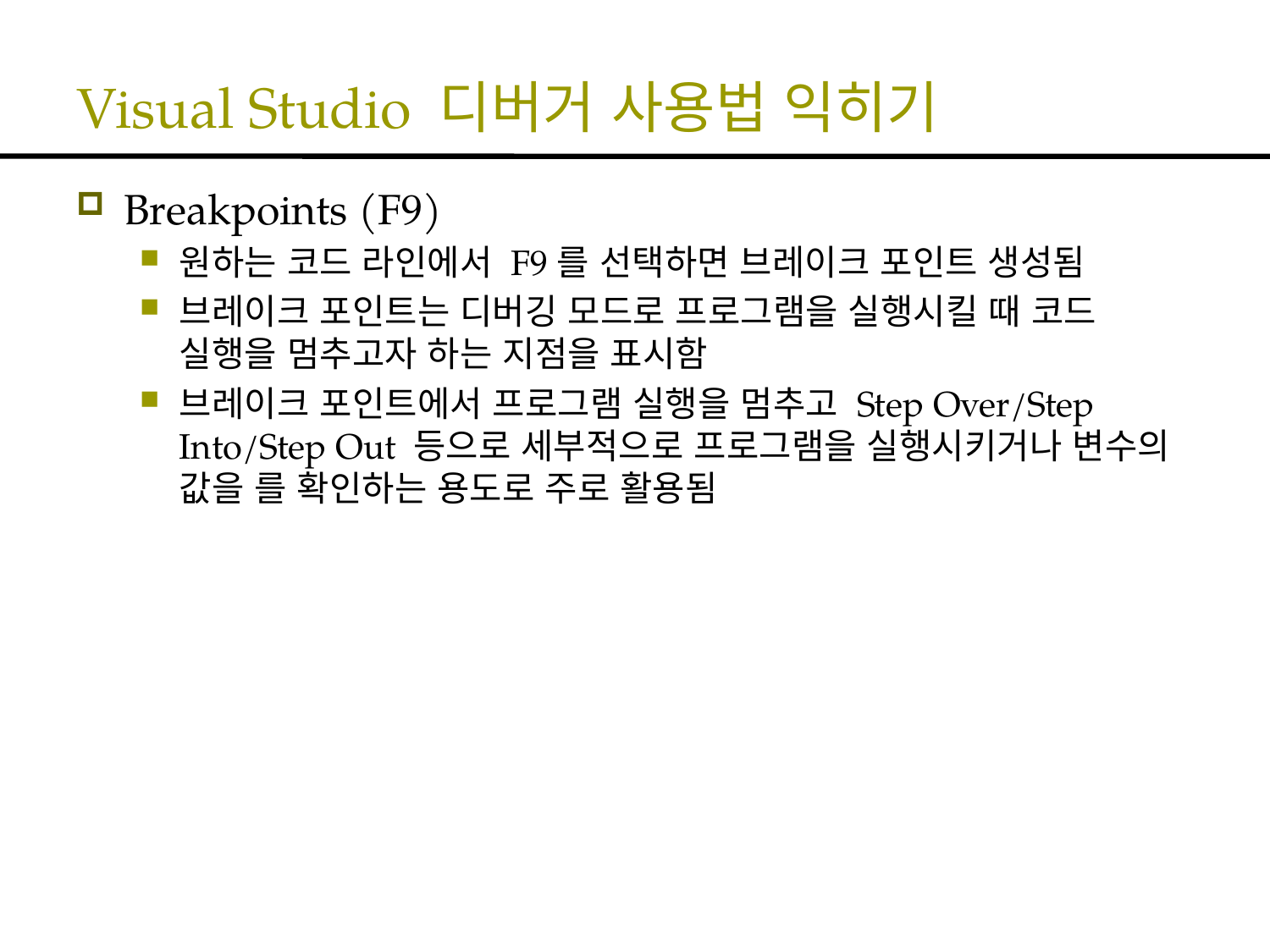

# Visual Studio 디버거 사용법 익히기
Breakpoints (F9)
원하는 코드 라인에서 F9를 선택하면 브레이크 포인트 생성됨
브레이크 포인트는 디버깅 모드로 프로그램을 실행시킬 때 코드 실행을 멈추고자 하는 지점을 표시함
브레이크 포인트에서 프로그램 실행을 멈추고 Step Over/Step Into/Step Out 등으로 세부적으로 프로그램을 실행시키거나 변수의 값을 를 확인하는 용도로 주로 활용됨